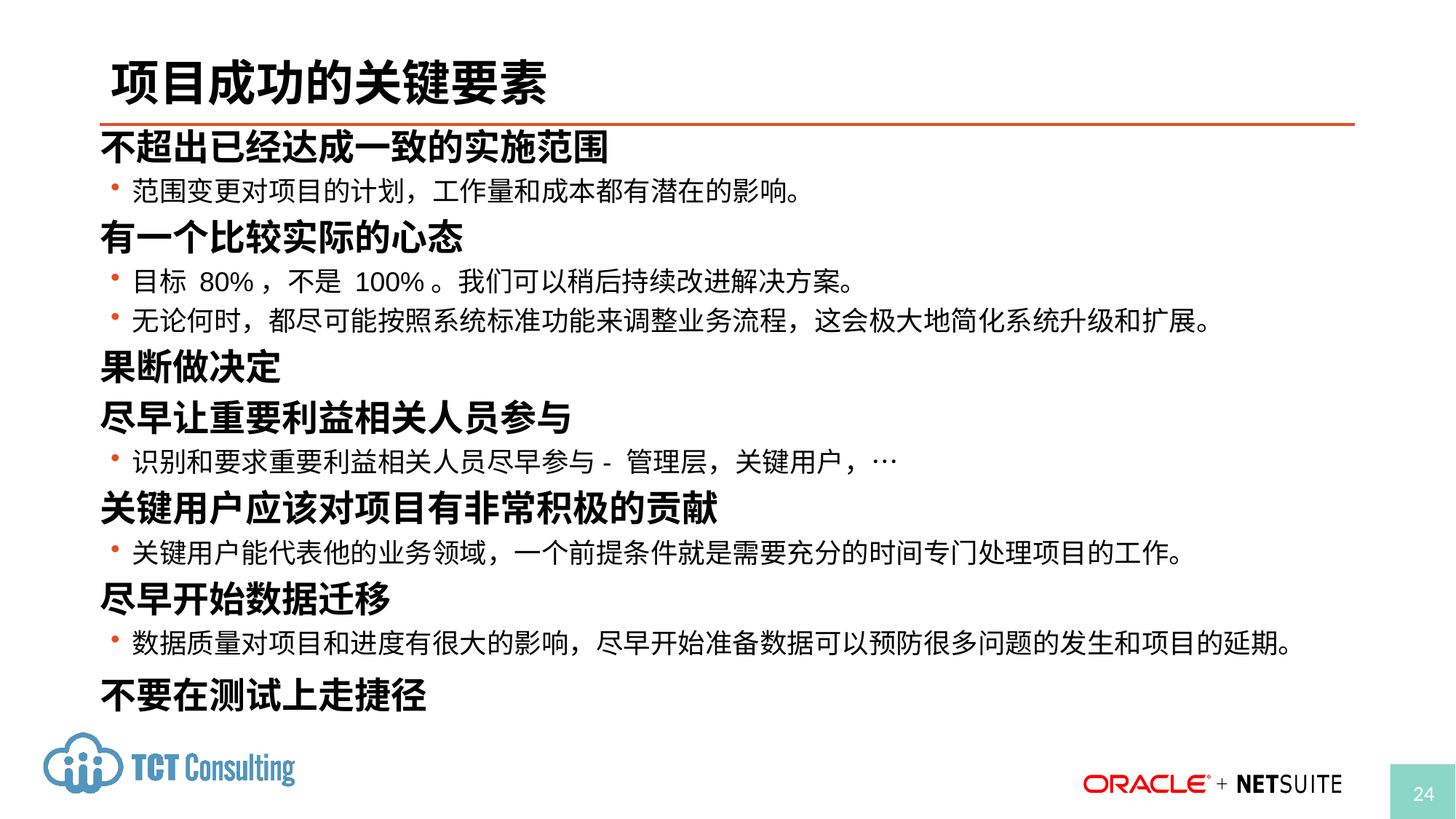

# 项目成功的关键要素
不超出已经达成一致的实施范围
范围变更对项目的计划，工作量和成本都有潜在的影响。
有一个比较实际的心态
目标 80%，不是 100%。我们可以稍后持续改进解决方案。
无论何时，都尽可能按照系统标准功能来调整业务流程，这会极大地简化系统升级和扩展。
果断做决定
尽早让重要利益相关人员参与
识别和要求重要利益相关人员尽早参与- 管理层，关键用户，…
关键用户应该对项目有非常积极的贡献
关键用户能代表他的业务领域，一个前提条件就是需要充分的时间专门处理项目的工作。
尽早开始数据迁移
数据质量对项目和进度有很大的影响，尽早开始准备数据可以预防很多问题的发生和项目的延期。
不要在测试上走捷径
24